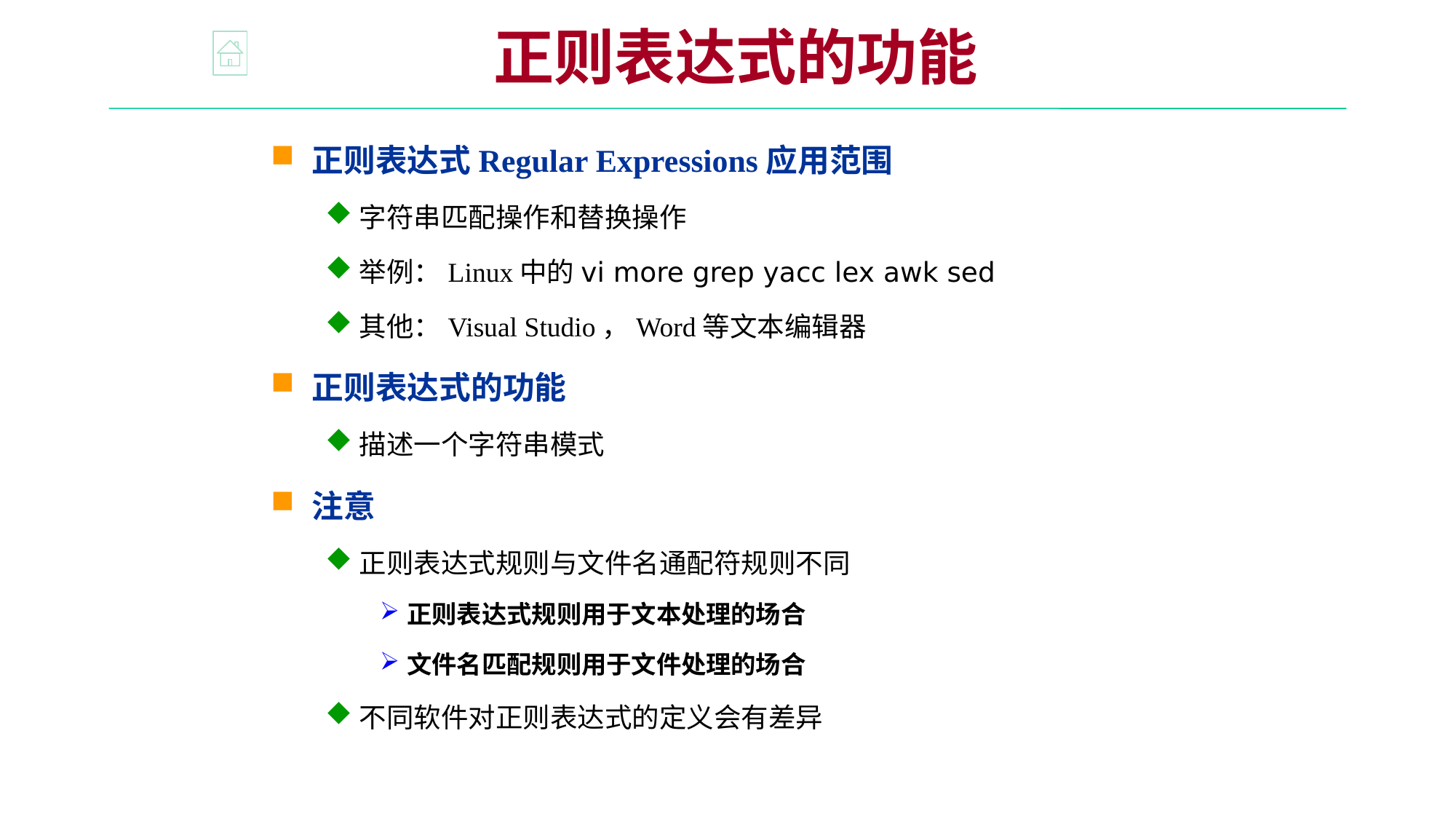

正则表达式的功能

正则表达式Regular Expressions应用范围
字符串匹配操作和替换操作
举例：Linux中的vi more grep yacc lex awk sed
其他：Visual Studio，Word等文本编辑器
正则表达式的功能
描述一个字符串模式
注意
正则表达式规则与文件名通配符规则不同
正则表达式规则用于文本处理的场合
文件名匹配规则用于文件处理的场合
不同软件对正则表达式的定义会有差异